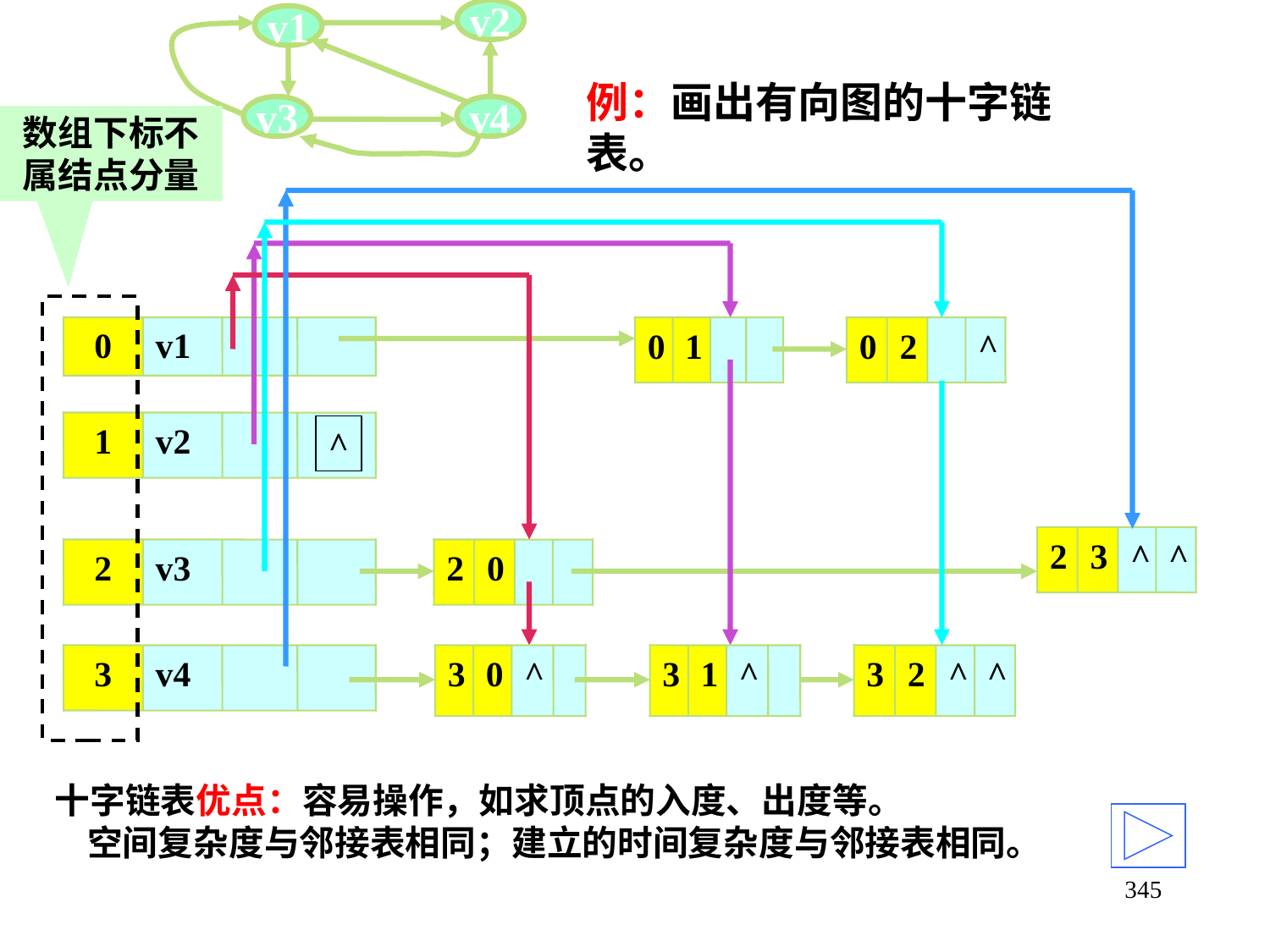

v2
v1

v3
v4

# 例：画出有向图的十字链表。
数组下标不属结点分量

0

v1

1

v2

2

v3

3

v4

0

1

0

2

^

^
2

3

^

^

2

0

3

0

^

3

1

^

3

2

^

^

十字链表优点：容易操作，如求顶点的入度、出度等。
   空间复杂度与邻接表相同；建立的时间复杂度与邻接表相同。

345